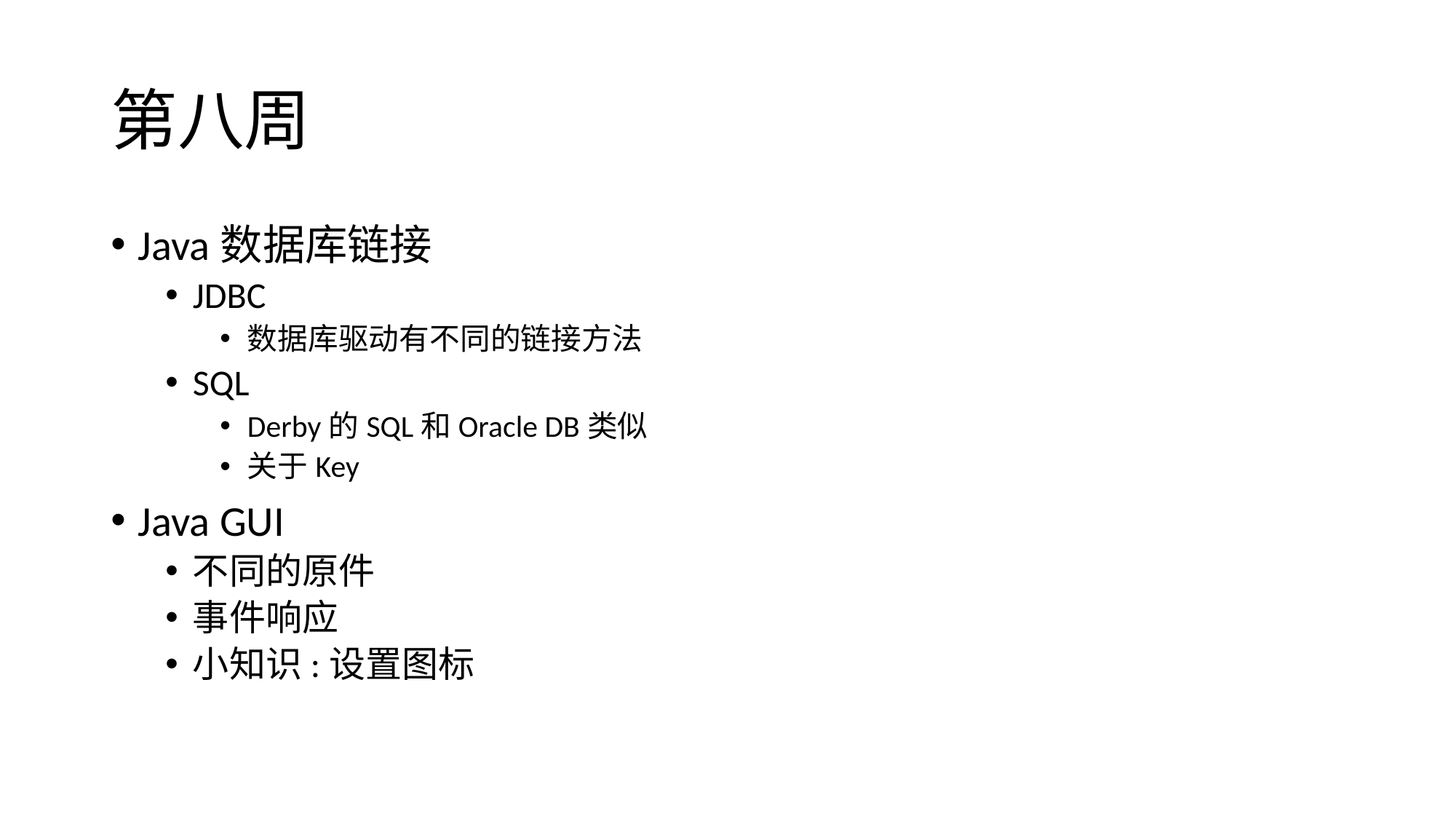

# 第八周
Java数据库链接
JDBC
数据库驱动有不同的链接方法
SQL
Derby的SQL和Oracle DB类似
关于Key
Java GUI
不同的原件
事件响应
小知识:设置图标